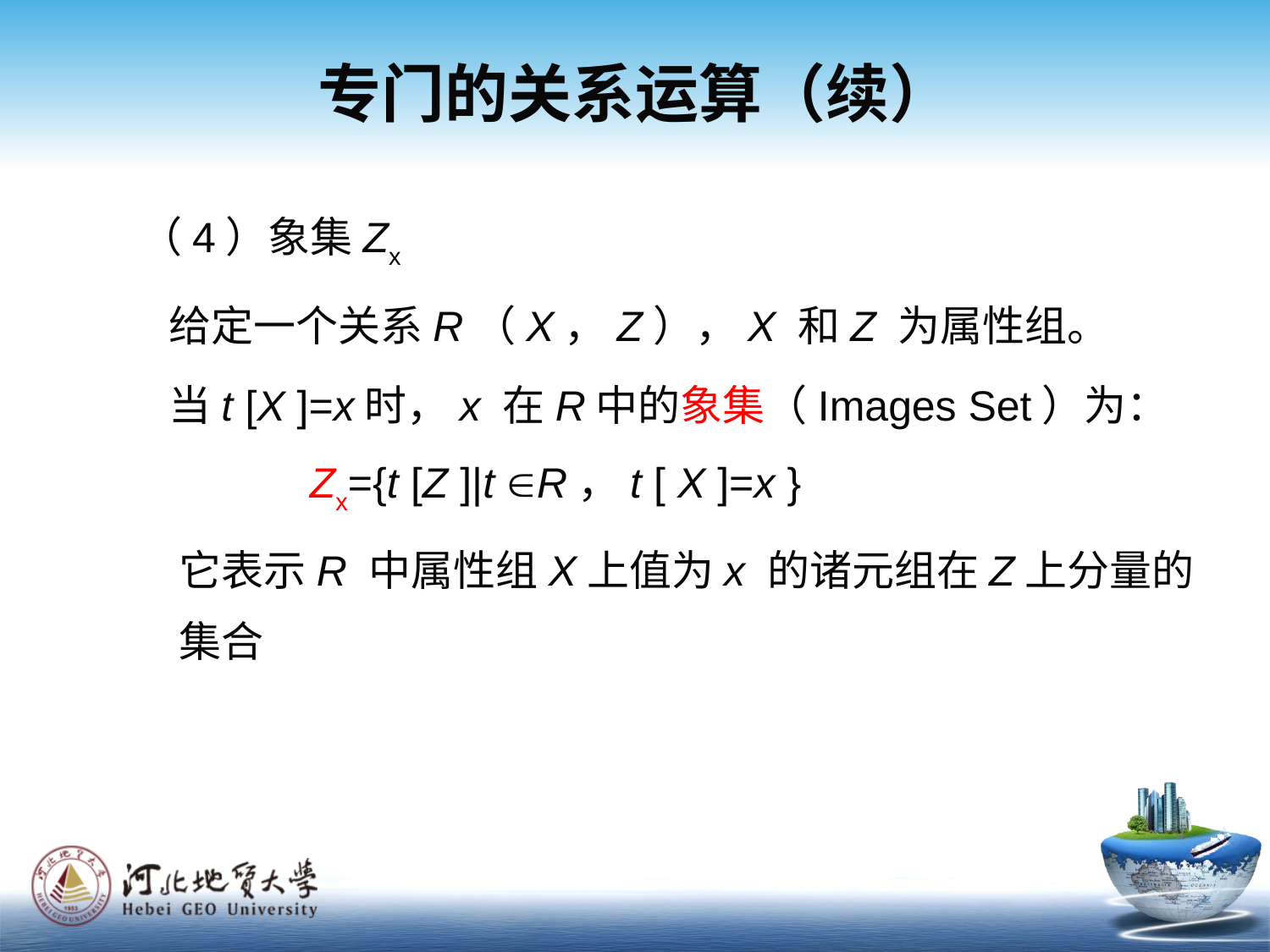

专门的关系运算（续）
（4）象集Zx
  给定一个关系R（X，Z），X 和Z 为属性组。
  当t [X ]=x时，x 在R中的象集（Images Set）为：
	           Zx={t [Z ]|t ∈R，t [ X ]=x }
 	它表示R 中属性组X上值为x 的诸元组在Z上分量的集合